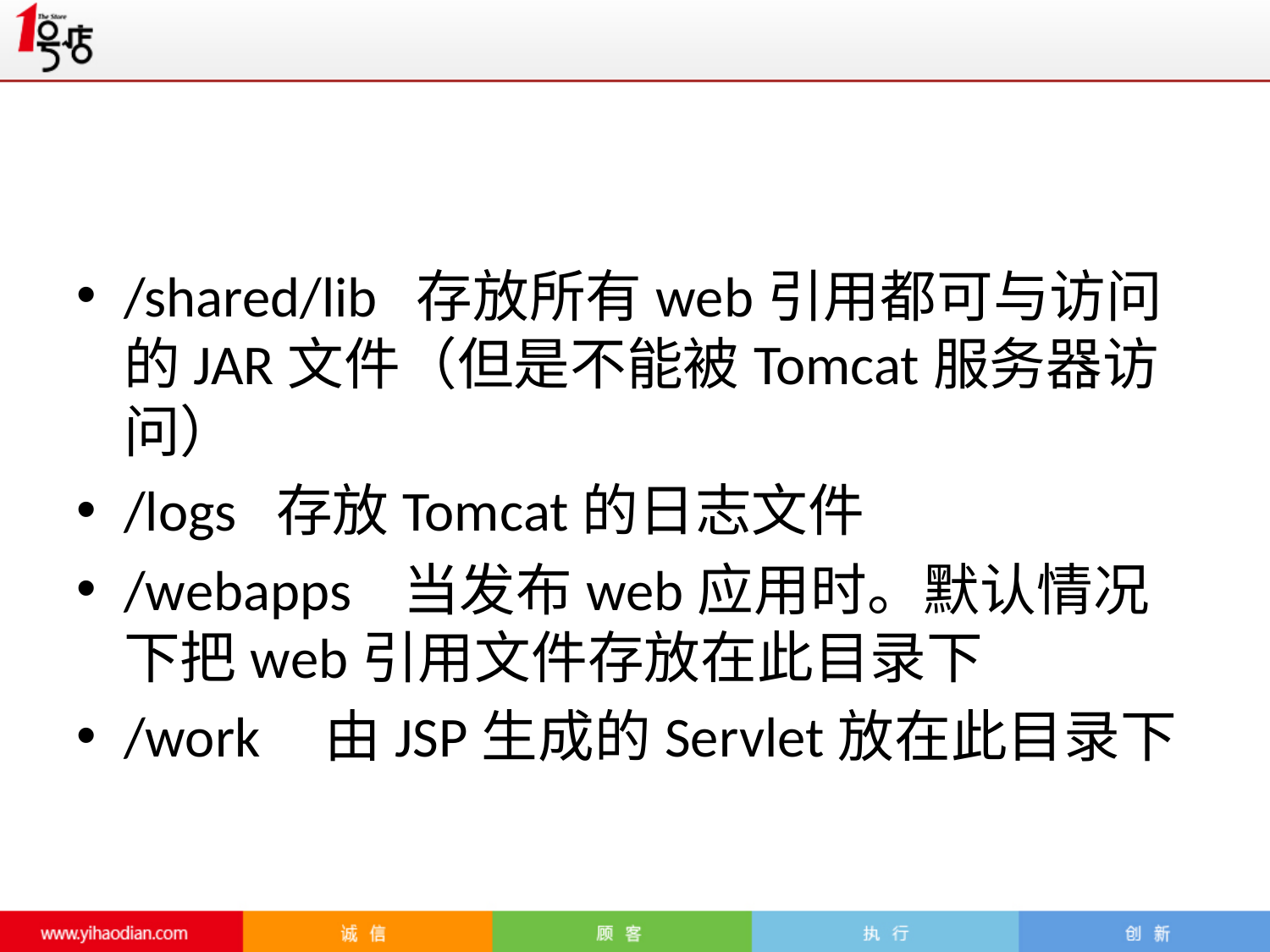

/shared/lib  存放所有web引用都可与访问的JAR文件（但是不能被Tomcat服务器访问）
/logs  存放Tomcat的日志文件
/webapps   当发布web应用时。默认情况下把web引用文件存放在此目录下
/work    由JSP生成的Servlet放在此目录下